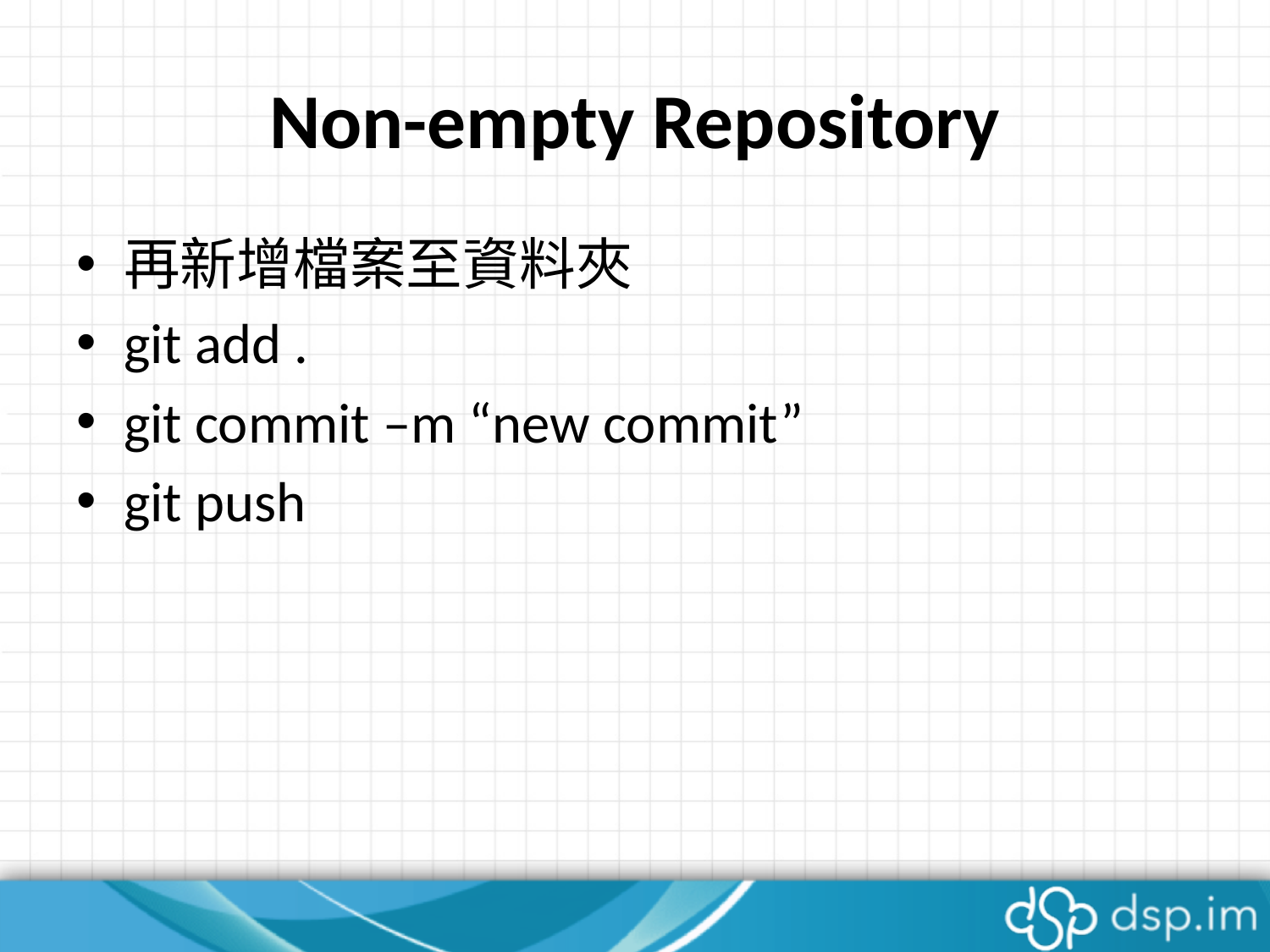

# Non-empty Repository
再新增檔案至資料夾
git add .
git commit –m “new commit”
git push